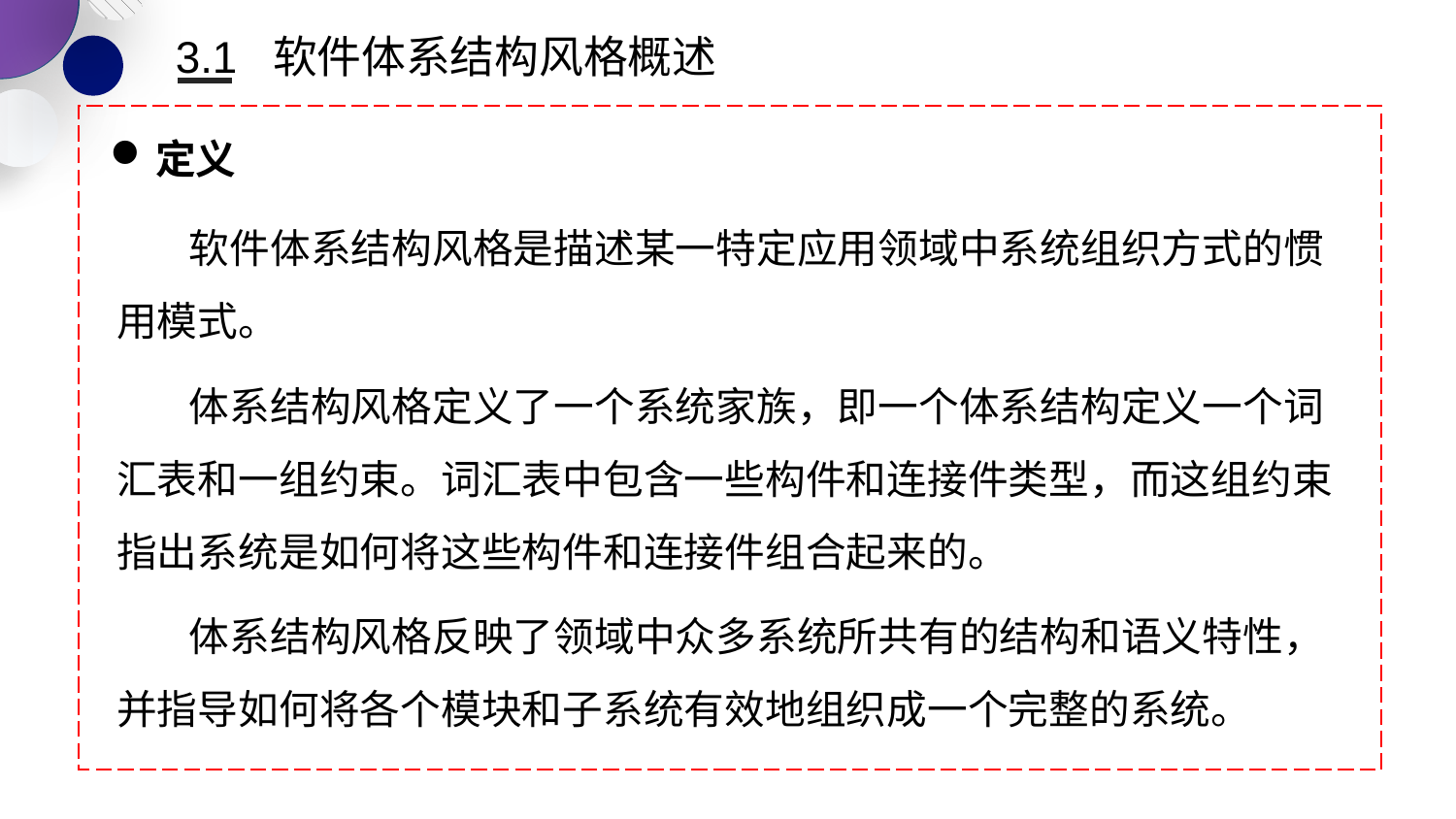

3.1  软件体系结构风格概述

定义
       软件体系结构风格是描述某一特定应用领域中系统组织方式的惯用模式。
       体系结构风格定义了一个系统家族，即一个体系结构定义一个词汇表和一组约束。词汇表中包含一些构件和连接件类型，而这组约束指出系统是如何将这些构件和连接件组合起来的。
       体系结构风格反映了领域中众多系统所共有的结构和语义特性，并指导如何将各个模块和子系统有效地组织成一个完整的系统。